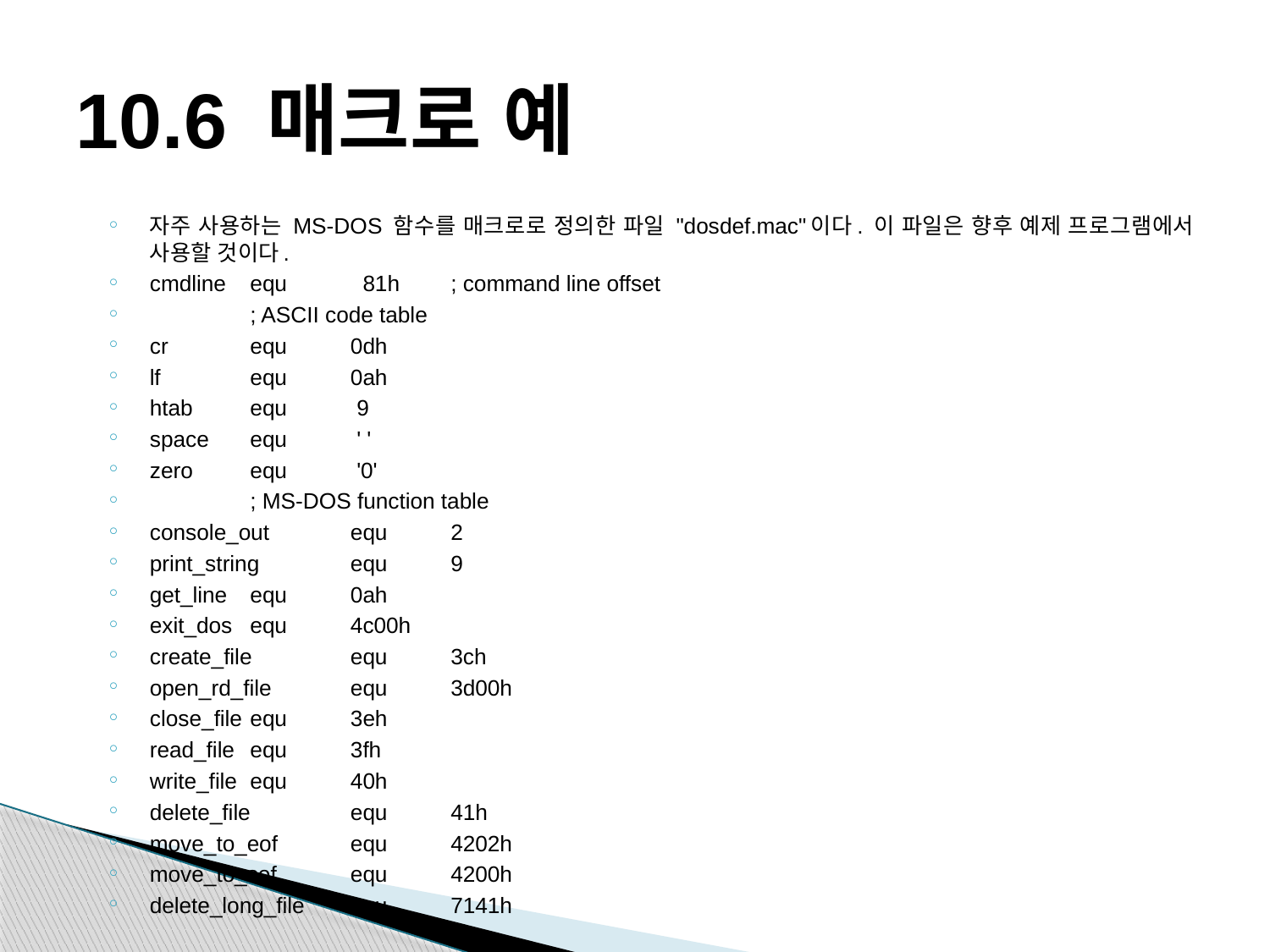

# 10.6 매크로 예
자주 사용하는 MS-DOS 함수를 매크로로 정의한 파일 "dosdef.mac"이다. 이 파일은 향후 예제 프로그램에서 사용할 것이다.
cmdline 	equ	  81h		; command line offset
	; ASCII code table
cr		equ	0dh
lf		equ	0ah
htab	equ	 9
space	equ	 ' '
zero	equ	 '0'
	; MS-DOS function table
console_out		equ	2
print_string		equ	9
get_line		equ	0ah
exit_dos		equ	4c00h
create_file		equ	3ch
open_rd_file		equ	3d00h
close_file		equ	3eh
read_file		equ	3fh
write_file		equ	40h
delete_file		equ	41h
move_to_eof		equ	4202h
move_to_sof		equ	4200h
delete_long_file	equ	7141h